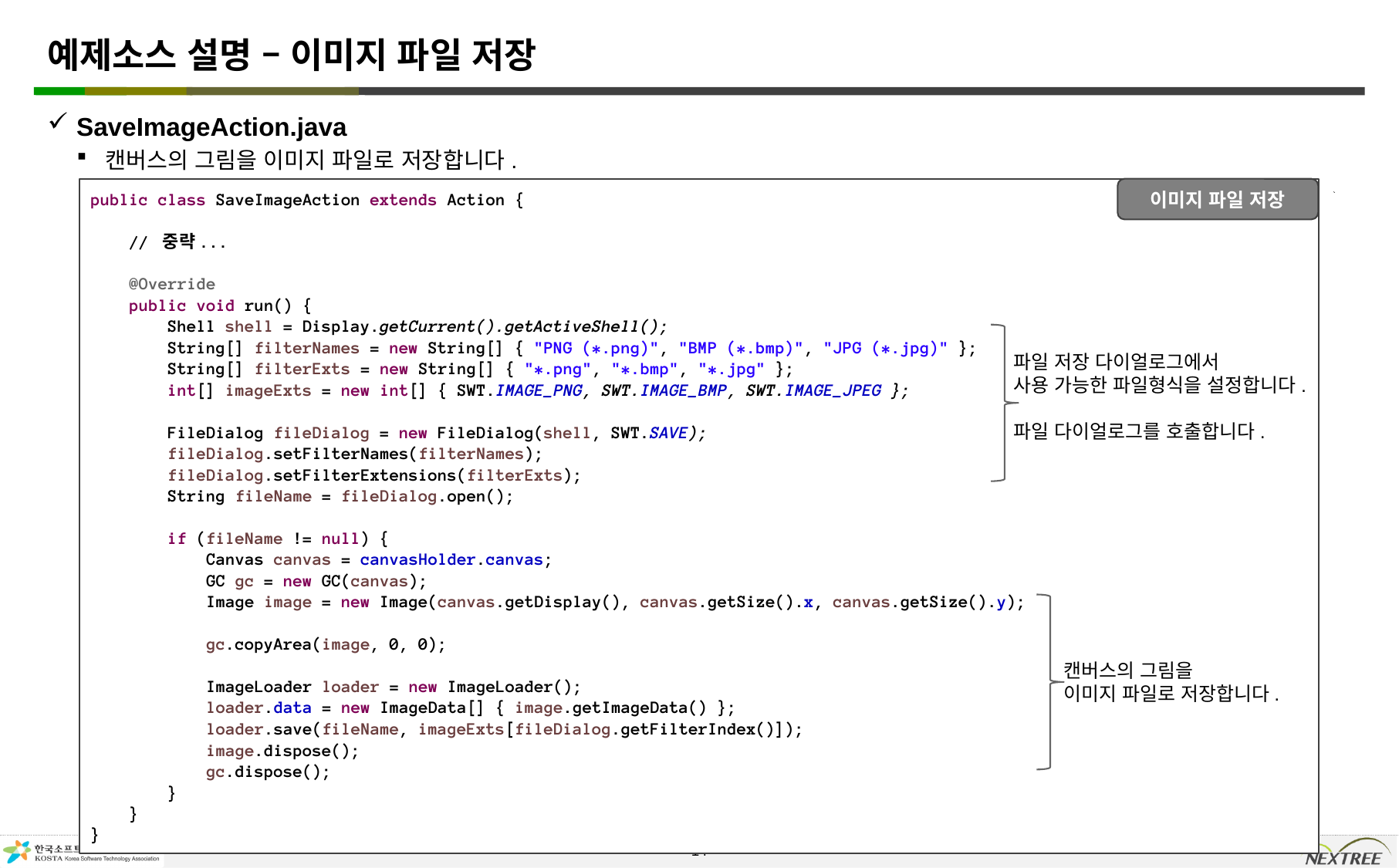

# 예제소스 설명 – 이미지 파일 저장
SaveImageAction.java
캔버스의 그림을 이미지 파일로 저장합니다.
public class SaveImageAction extends Action {

    // 중략...

    @Override
    public void run() {
        Shell shell = Display.getCurrent().getActiveShell();
        String[] filterNames = new String[] { "PNG (*.png)", "BMP (*.bmp)", "JPG (*.jpg)" };
        String[] filterExts = new String[] { "*.png", "*.bmp", "*.jpg" };
        int[] imageExts = new int[] { SWT.IMAGE_PNG, SWT.IMAGE_BMP, SWT.IMAGE_JPEG };

        FileDialog fileDialog = new FileDialog(shell, SWT.SAVE);
        fileDialog.setFilterNames(filterNames);
        fileDialog.setFilterExtensions(filterExts);
        String fileName = fileDialog.open();

        if (fileName != null) {
            Canvas canvas = canvasHolder.canvas;
            GC gc = new GC(canvas);
            Image image = new Image(canvas.getDisplay(), canvas.getSize().x, canvas.getSize().y);

            gc.copyArea(image, 0, 0);

            ImageLoader loader = new ImageLoader();
            loader.data = new ImageData[] { image.getImageData() };
            loader.save(fileName, imageExts[fileDialog.getFilterIndex()]);
            image.dispose();
            gc.dispose();
        }
    }
}
이미지 파일 저장

파일 저장 다이얼로그에서
사용 가능한 파일형식을 설정합니다.

파일 다이얼로그를 호출합니다.

캔버스의 그림을
이미지 파일로 저장합니다.